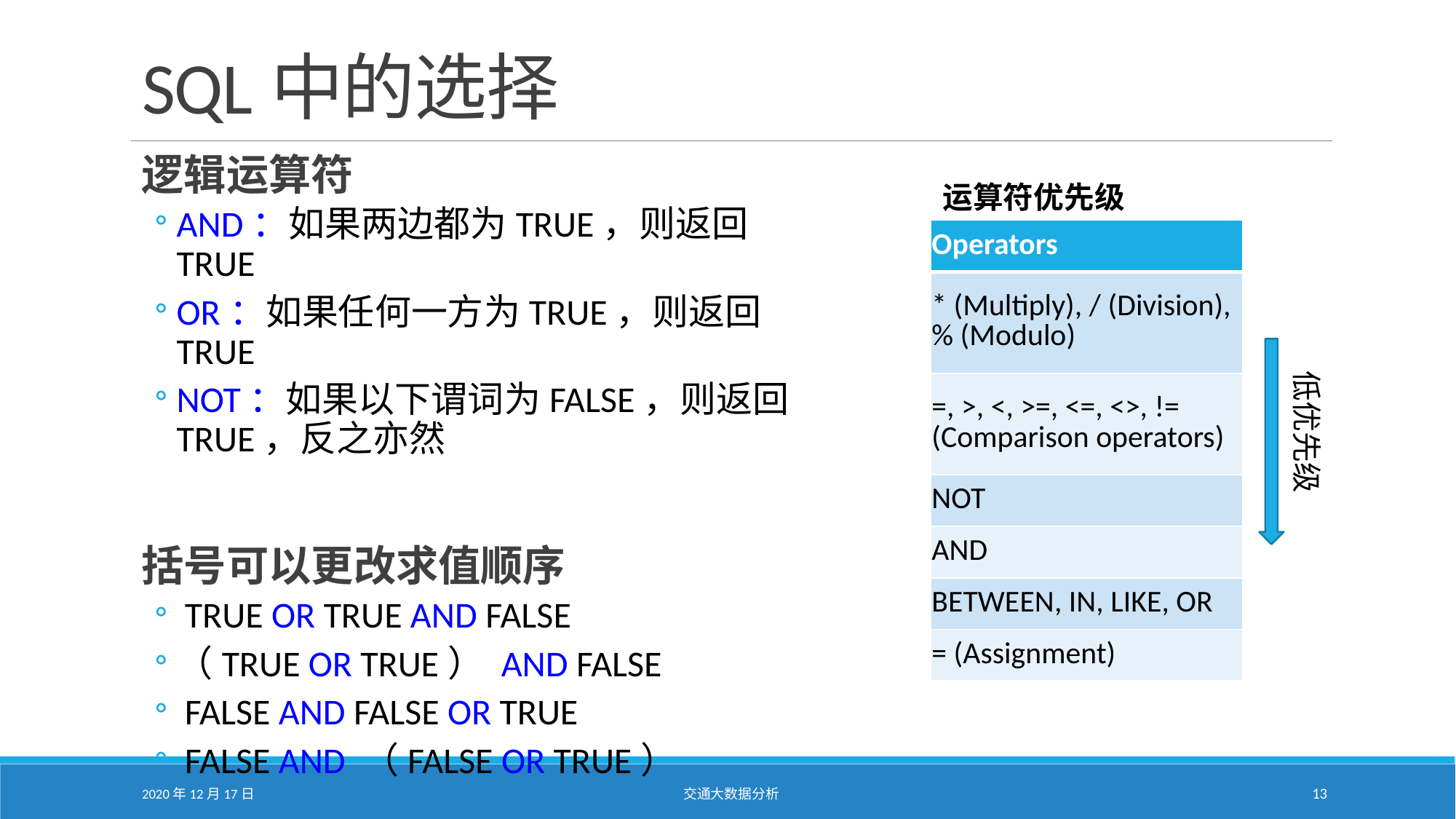

# SQL中的选择
逻辑运算符
AND：如果两边都为TRUE，则返回TRUE
OR：如果任何一方为TRUE，则返回TRUE
NOT：如果以下谓词为FALSE，则返回TRUE，反之亦然

括号可以更改求值顺序
 TRUE OR TRUE AND FALSE
（TRUE OR TRUE） AND FALSE
 FALSE AND FALSE OR TRUE
 FALSE AND （FALSE OR TRUE）
运算符优先级
| Operators |
| --- |
| \* (Multiply), / (Division), % (Modulo) |
| =, >, <, >=, <=, <>, != (Comparison operators) |
| NOT |
| AND |
| BETWEEN, IN, LIKE, OR |
| = (Assignment) |

低优先级
2020年12月17日
交通大数据分析
13